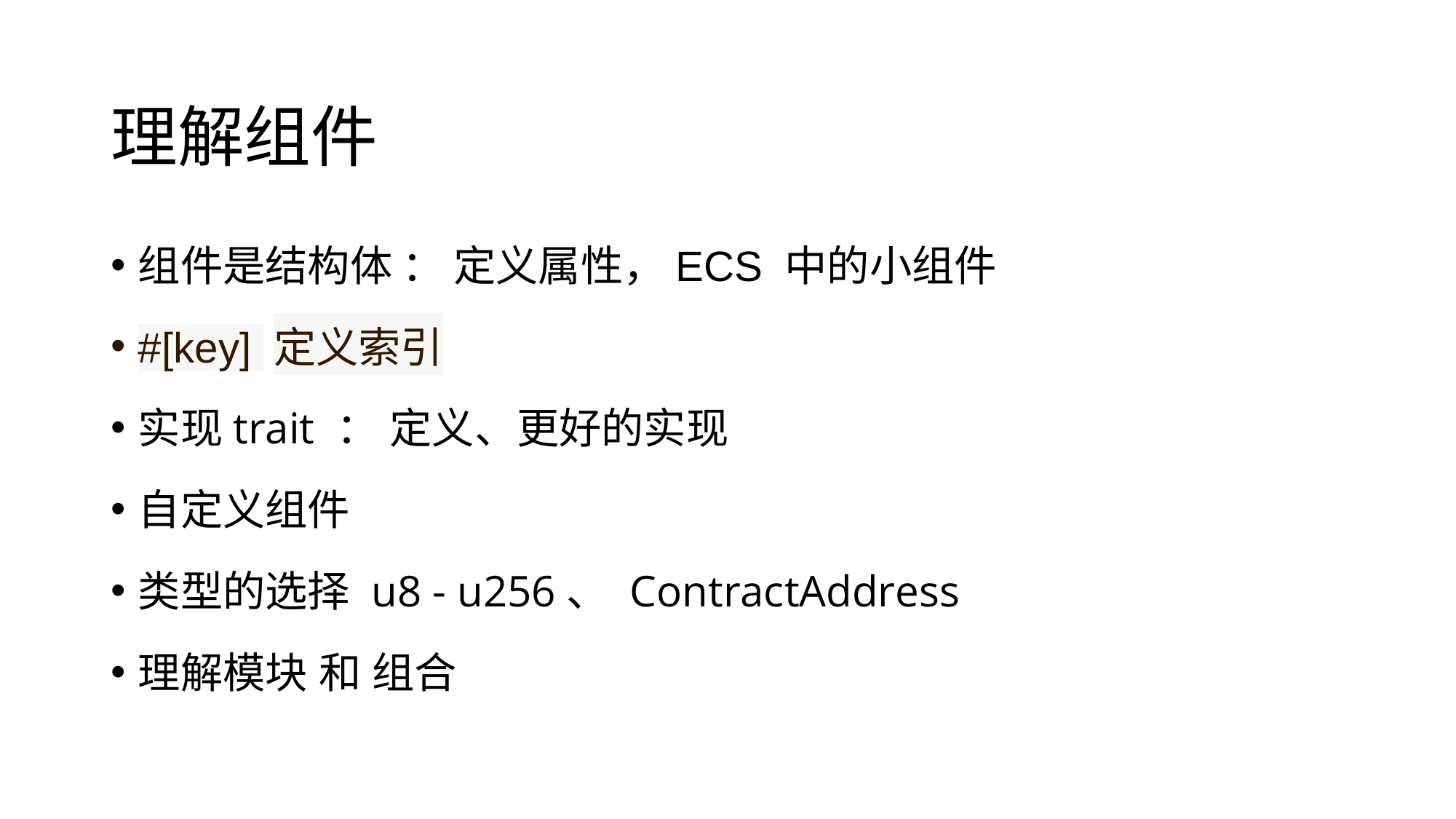

# 理解组件
组件是结构体 ： 定义属性，ECS 中的小组件
#[key] 定义索引
实现trait ： 定义、更好的实现
自定义组件
类型的选择 u8 - u256、 ContractAddress
理解模块 和 组合